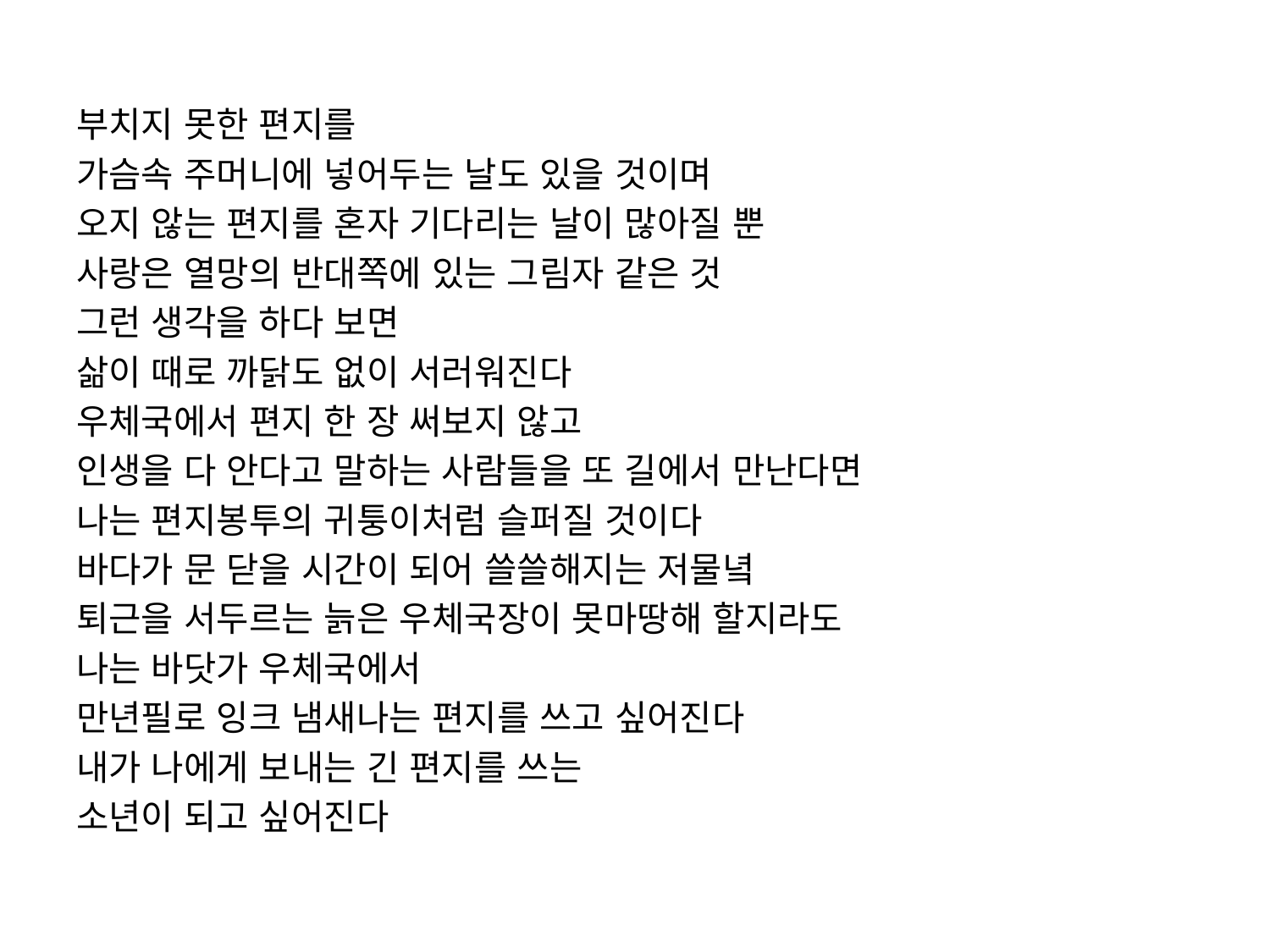

부치지 못한 편지를
가슴속 주머니에 넣어두는 날도 있을 것이며
오지 않는 편지를 혼자 기다리는 날이 많아질 뿐
사랑은 열망의 반대쪽에 있는 그림자 같은 것
그런 생각을 하다 보면
삶이 때로 까닭도 없이 서러워진다
우체국에서 편지 한 장 써보지 않고
인생을 다 안다고 말하는 사람들을 또 길에서 만난다면
나는 편지봉투의 귀퉁이처럼 슬퍼질 것이다
바다가 문 닫을 시간이 되어 쓸쓸해지는 저물녘
퇴근을 서두르는 늙은 우체국장이 못마땅해 할지라도
나는 바닷가 우체국에서
만년필로 잉크 냄새나는 편지를 쓰고 싶어진다
내가 나에게 보내는 긴 편지를 쓰는
소년이 되고 싶어진다